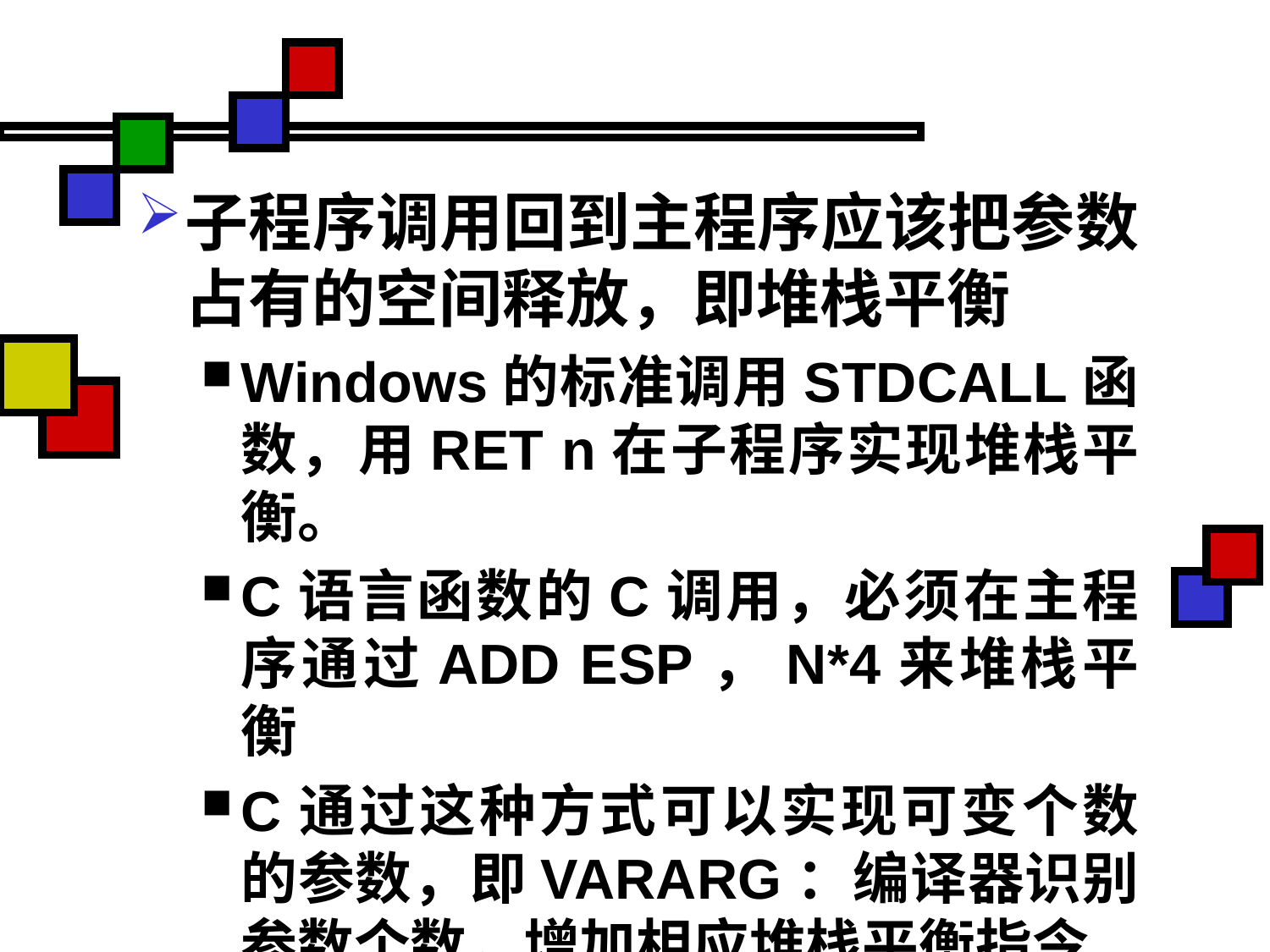

#
子程序调用回到主程序应该把参数占有的空间释放，即堆栈平衡
Windows的标准调用STDCALL函数，用RET n在子程序实现堆栈平衡。
C语言函数的C调用，必须在主程序通过ADD ESP，N*4来堆栈平衡
C通过这种方式可以实现可变个数的参数，即VARARG：编译器识别参数个数，增加相应堆栈平衡指令